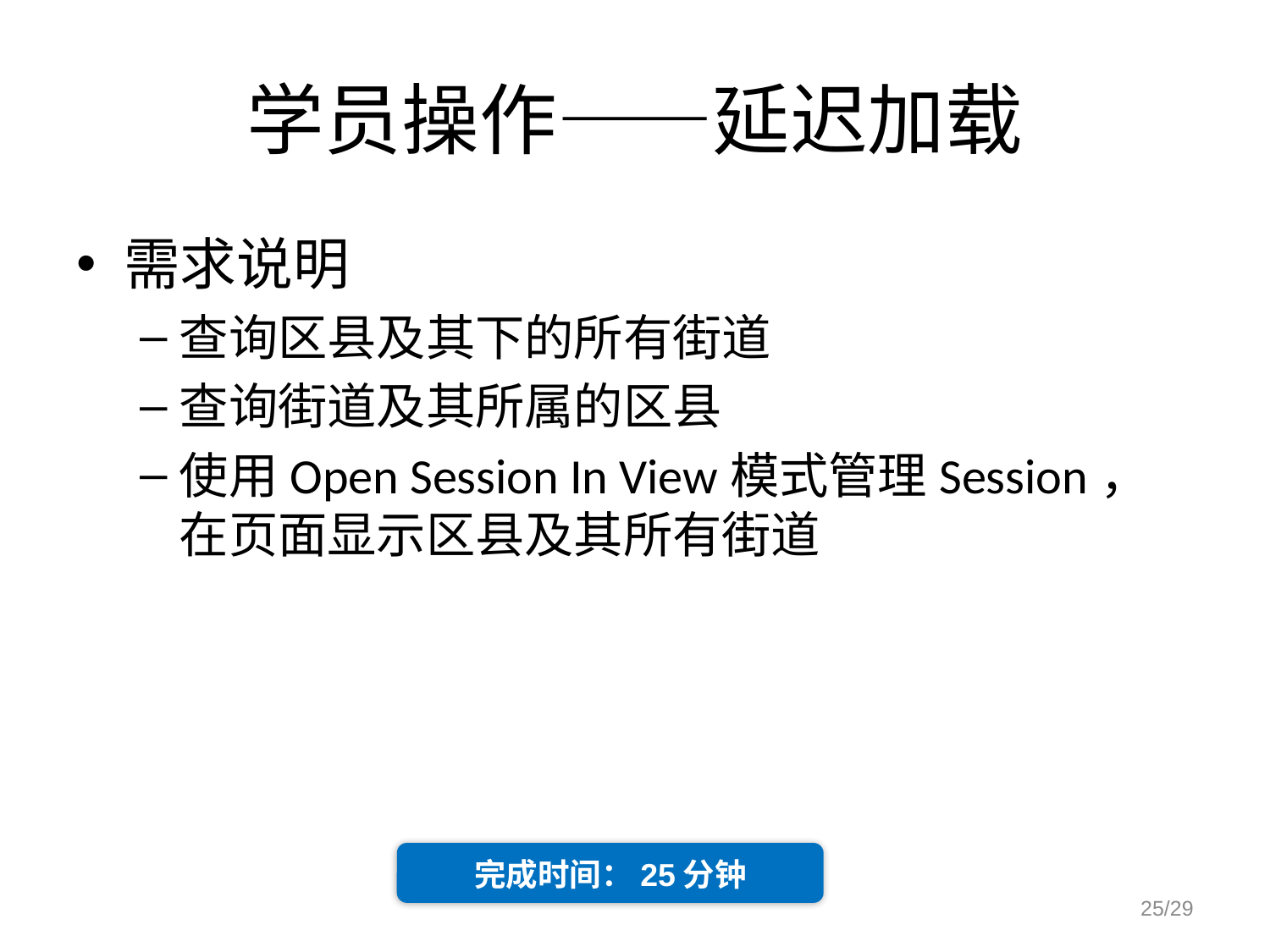

# 学员操作——延迟加载
需求说明
查询区县及其下的所有街道
查询街道及其所属的区县
使用Open Session In View模式管理Session，在页面显示区县及其所有街道

完成时间：25分钟
25/29